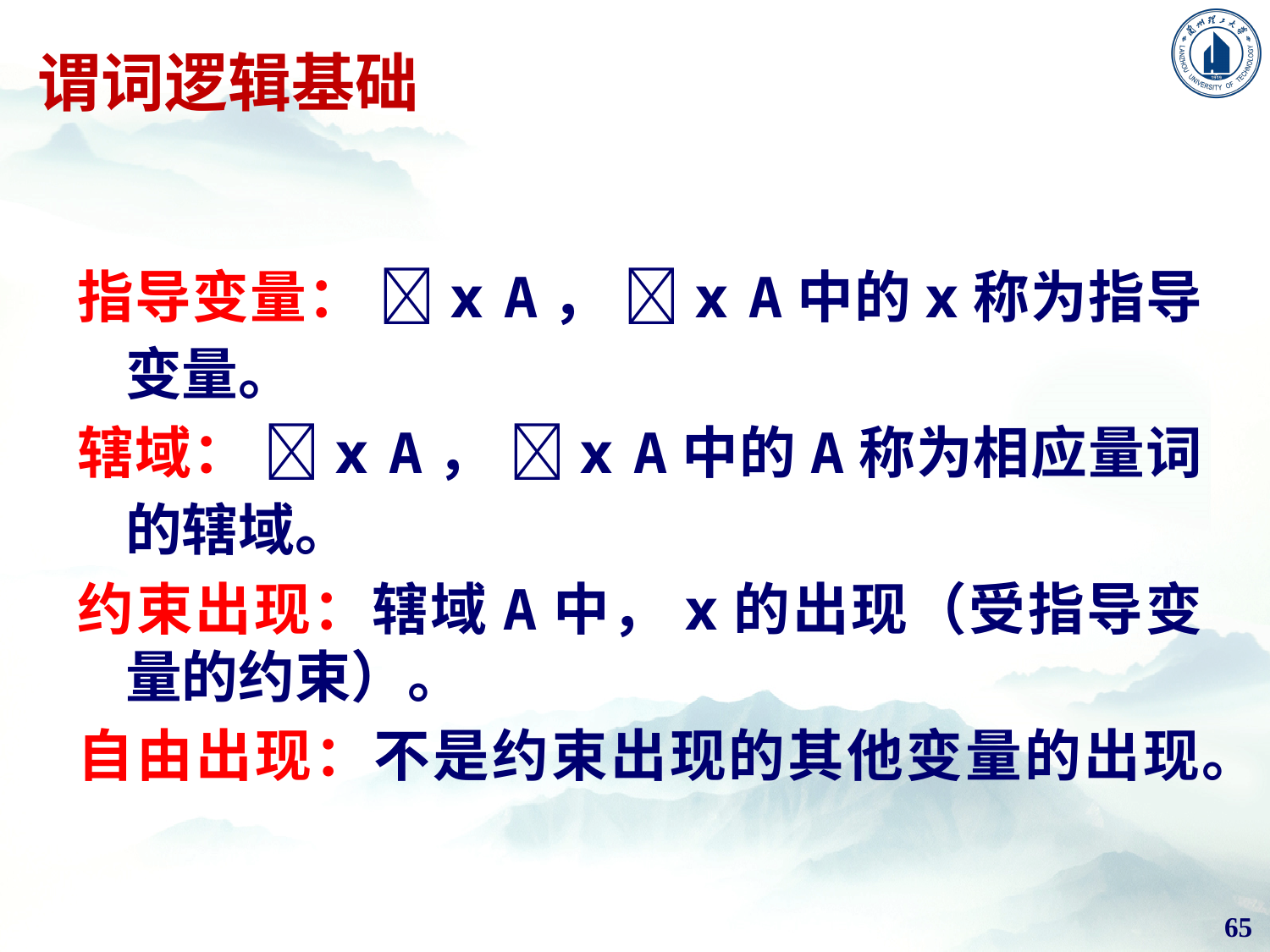

# 谓词逻辑基础

指导变量： ∀x A， ∃x A中的x称为指导变量。
辖域： ∀x A， ∃x A中的A称为相应量词的辖域。
约束出现：辖域A中，x的出现（受指导变量的约束）。
自由出现：不是约束出现的其他变量的出现。
65